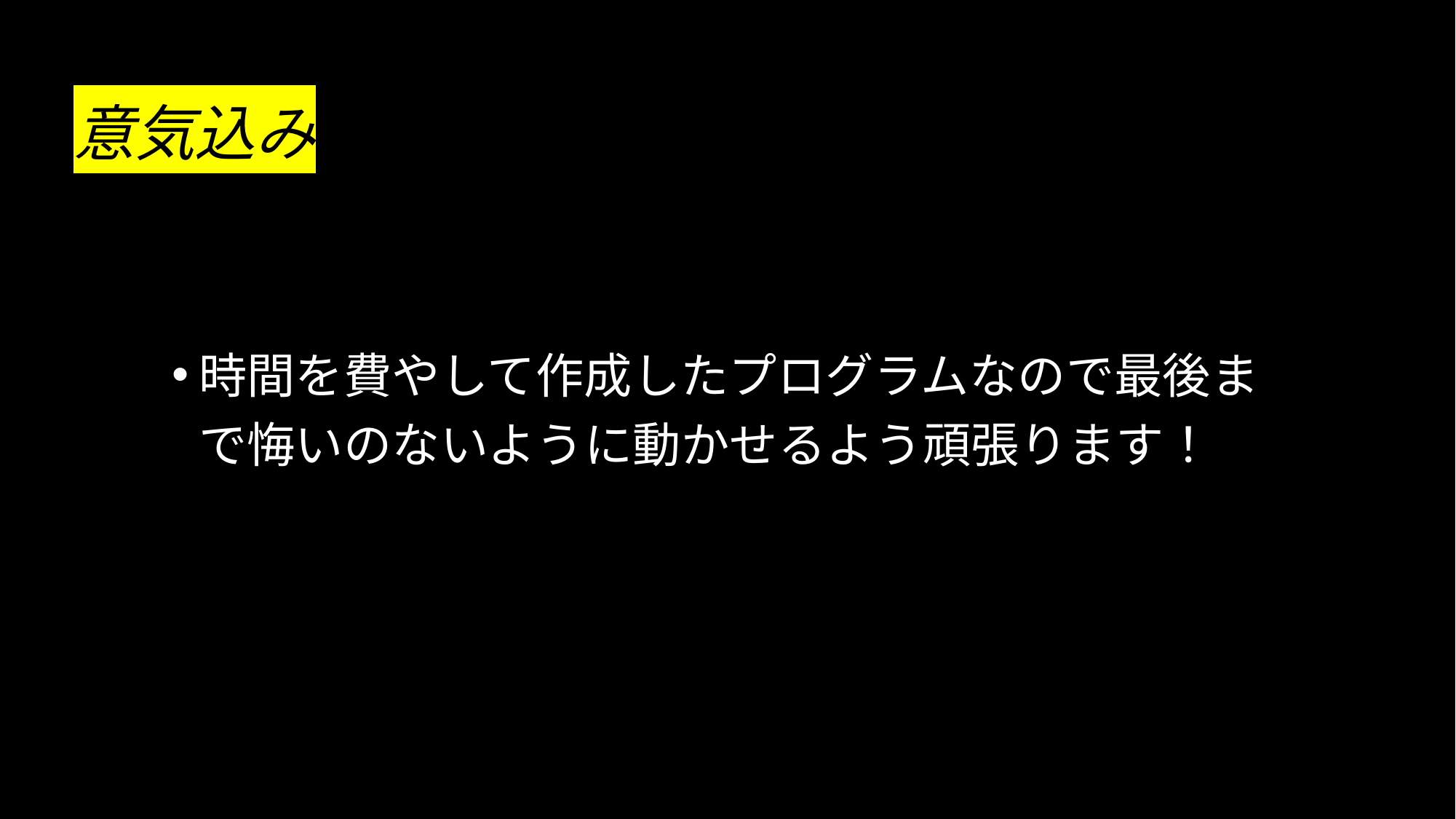

# 意気込み
時間を費やして作成したプログラムなので最後まで悔いのないように動かせるよう頑張ります！